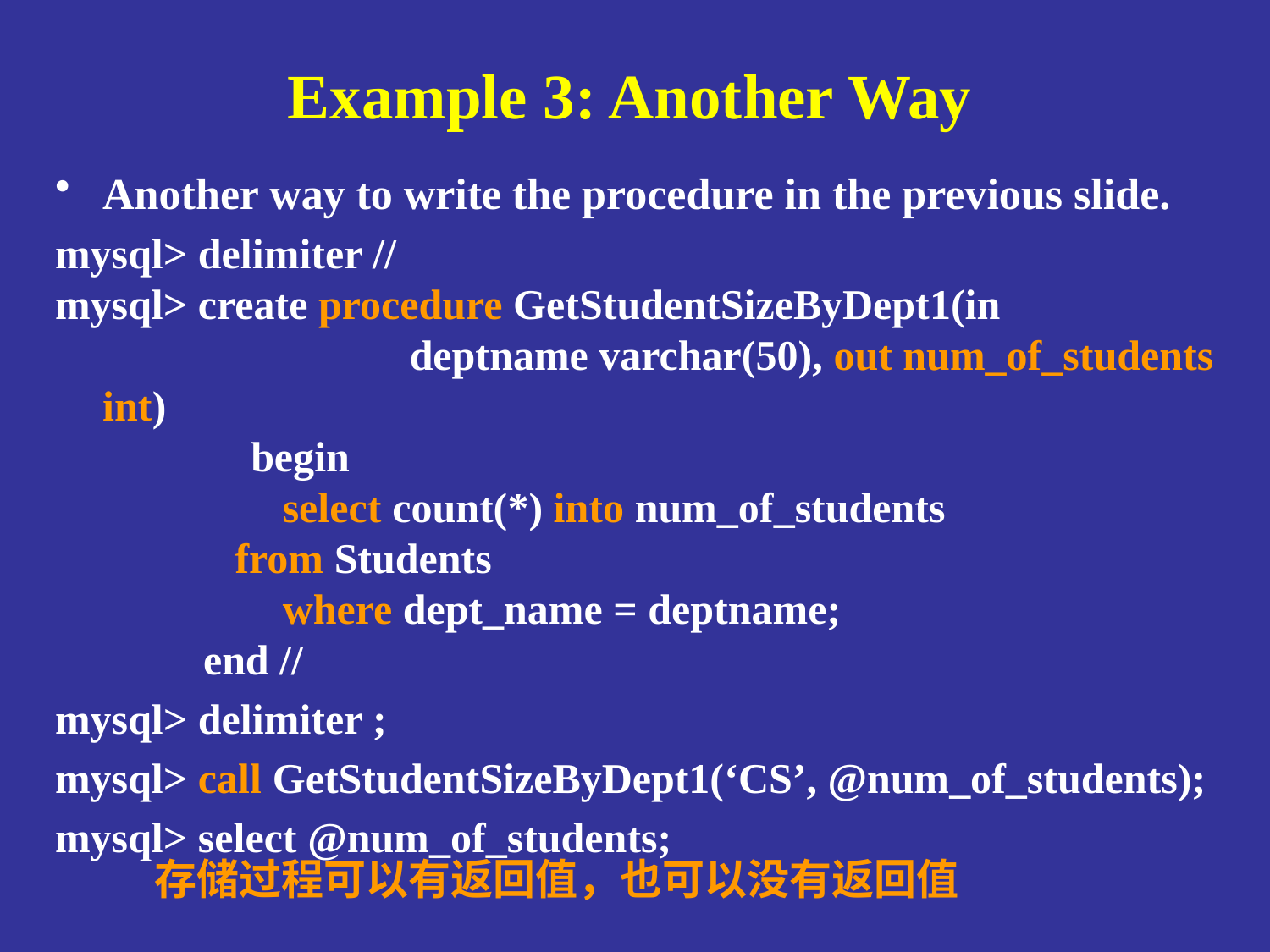

# Example 3: Another Way
Another way to write the procedure in the previous slide.
mysql> delimiter //
mysql> create procedure GetStudentSizeByDept1(in 	  		     deptname varchar(50), out num_of_students int)
		  begin
		     select count(*) into num_of_students
                 from Students
		     where dept_name = deptname;
              end //
mysql> delimiter ;
mysql> call GetStudentSizeByDept1(‘CS’, @num_of_students);
mysql> select @num_of_students;
存储过程可以有返回值，也可以没有返回值